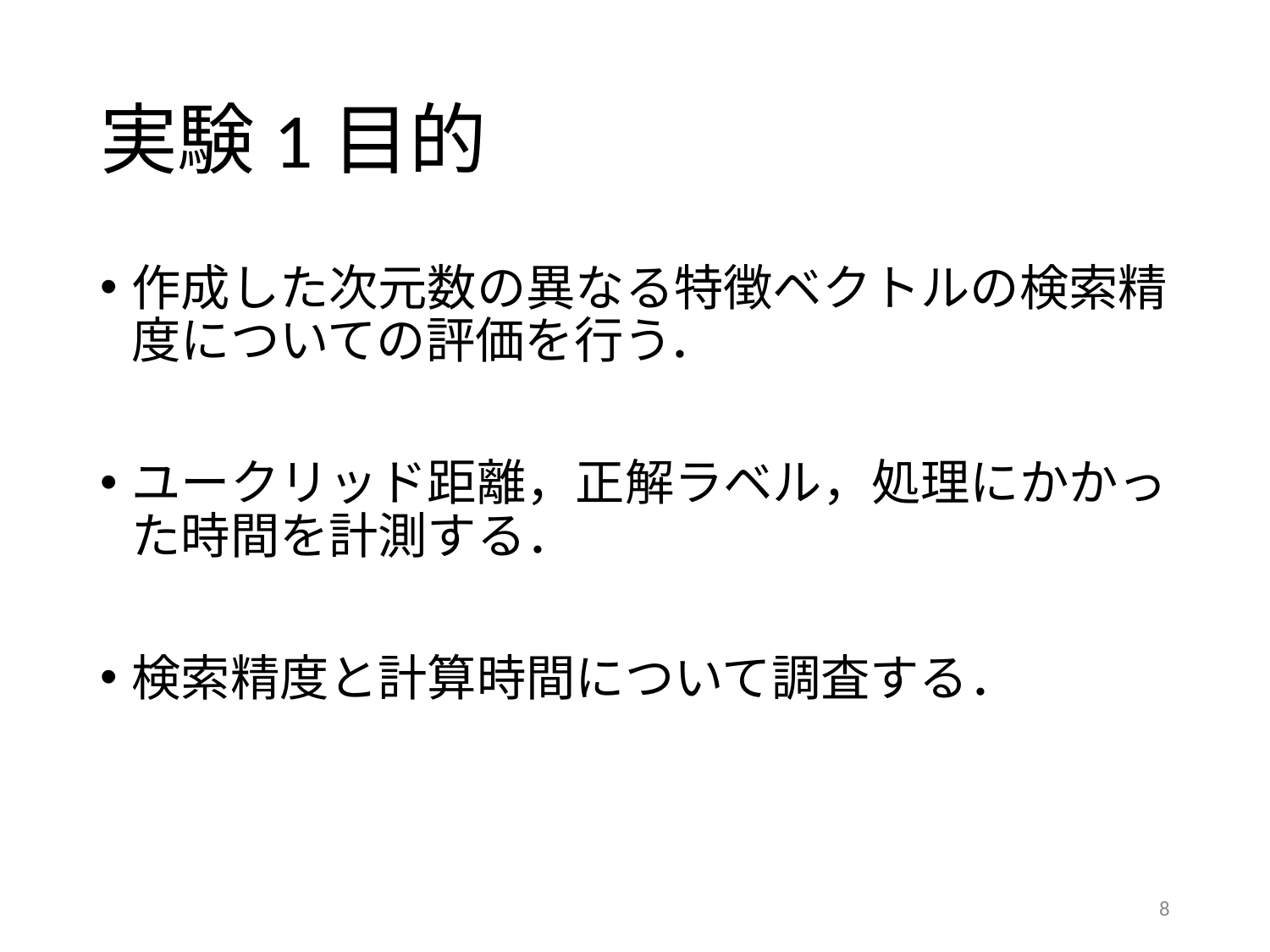

# 実験1目的
作成した次元数の異なる特徴ベクトルの検索精度についての評価を行う．

ユークリッド距離，正解ラベル，処理にかかった時間を計測する．

検索精度と計算時間について調査する．

8